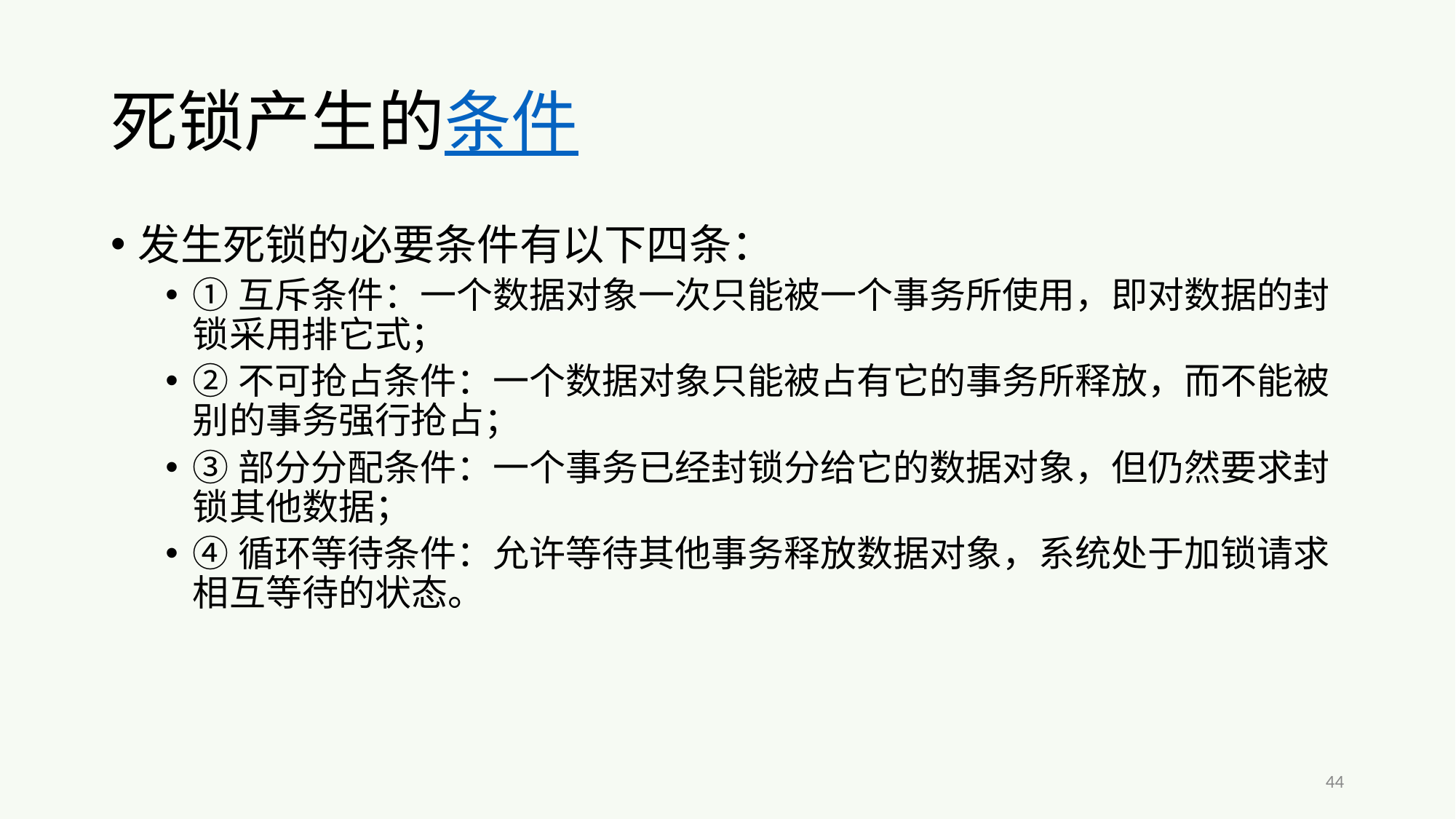

# 死锁产生的条件
发生死锁的必要条件有以下四条：
①互斥条件：一个数据对象一次只能被一个事务所使用，即对数据的封锁采用排它式；
②不可抢占条件：一个数据对象只能被占有它的事务所释放，而不能被别的事务强行抢占；
③部分分配条件：一个事务已经封锁分给它的数据对象，但仍然要求封锁其他数据；
④循环等待条件：允许等待其他事务释放数据对象，系统处于加锁请求相互等待的状态。

44